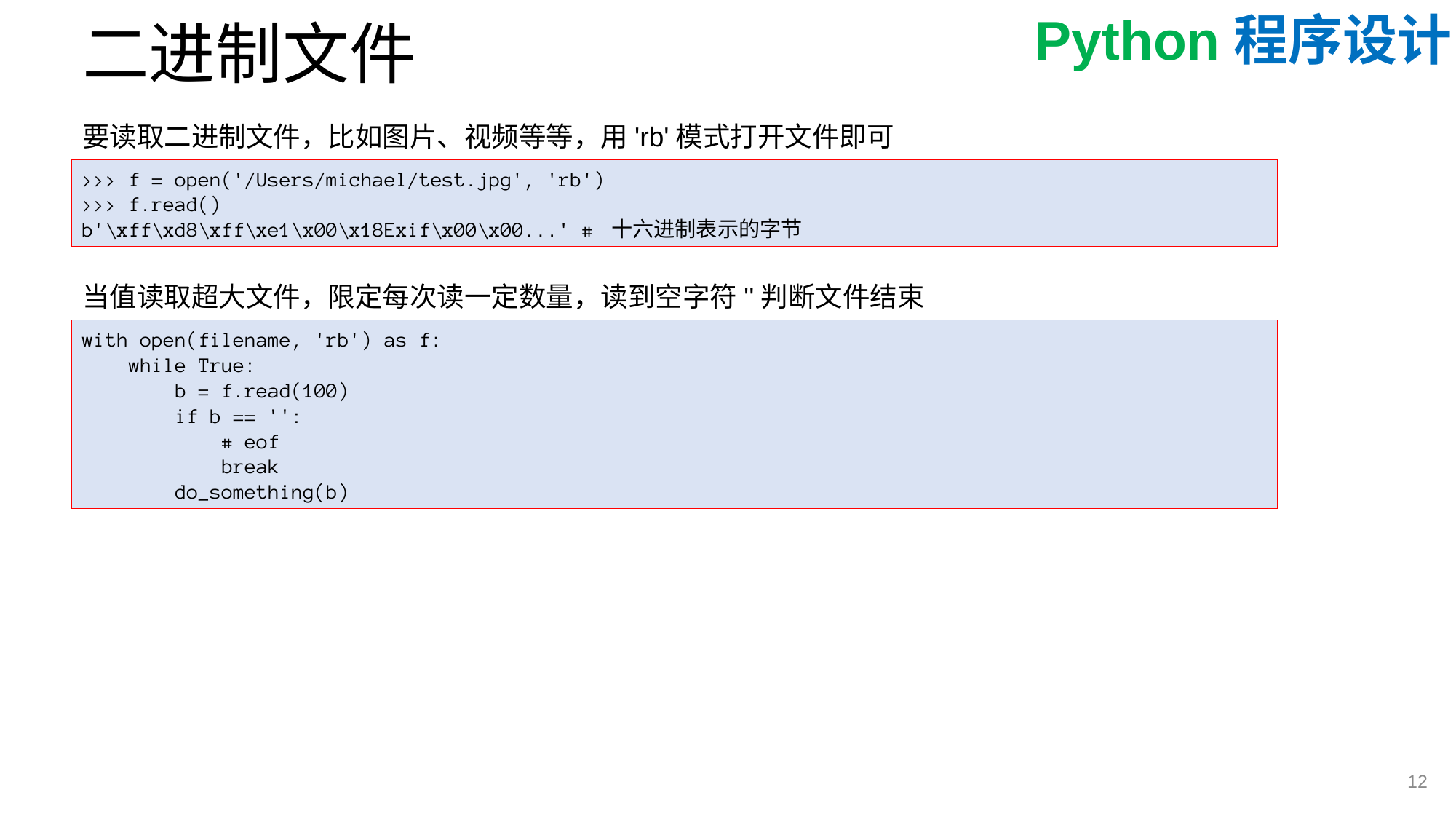

# 二进制文件
要读取二进制文件，比如图片、视频等等，用'rb'模式打开文件即可
>>> f = open('/Users/michael/test.jpg', 'rb')
>>> f.read()
b'\xff\xd8\xff\xe1\x00\x18Exif\x00\x00...' # 十六进制表示的字节
当值读取超大文件，限定每次读一定数量，读到空字符''判断文件结束
with open(filename, 'rb') as f:
    while True:
        b = f.read(100)
        if b == '':
            # eof
            break
        do_something(b)
12